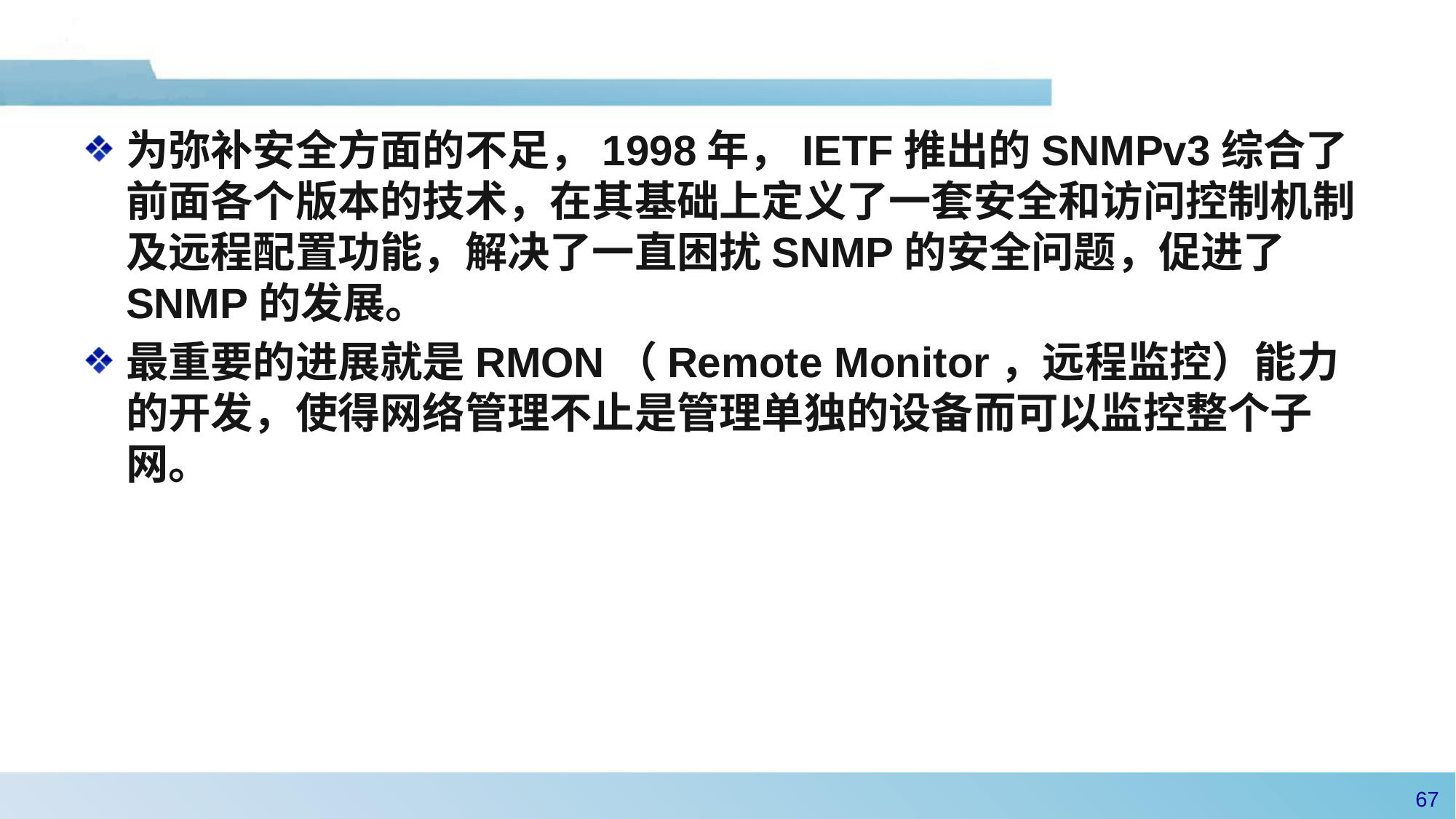

为弥补安全方面的不足，1998年，IETF推出的SNMPv3综合了前面各个版本的技术，在其基础上定义了一套安全和访问控制机制及远程配置功能，解决了一直困扰SNMP的安全问题，促进了SNMP的发展。
最重要的进展就是RMON（Remote Monitor，远程监控）能力的开发，使得网络管理不止是管理单独的设备而可以监控整个子网。
67